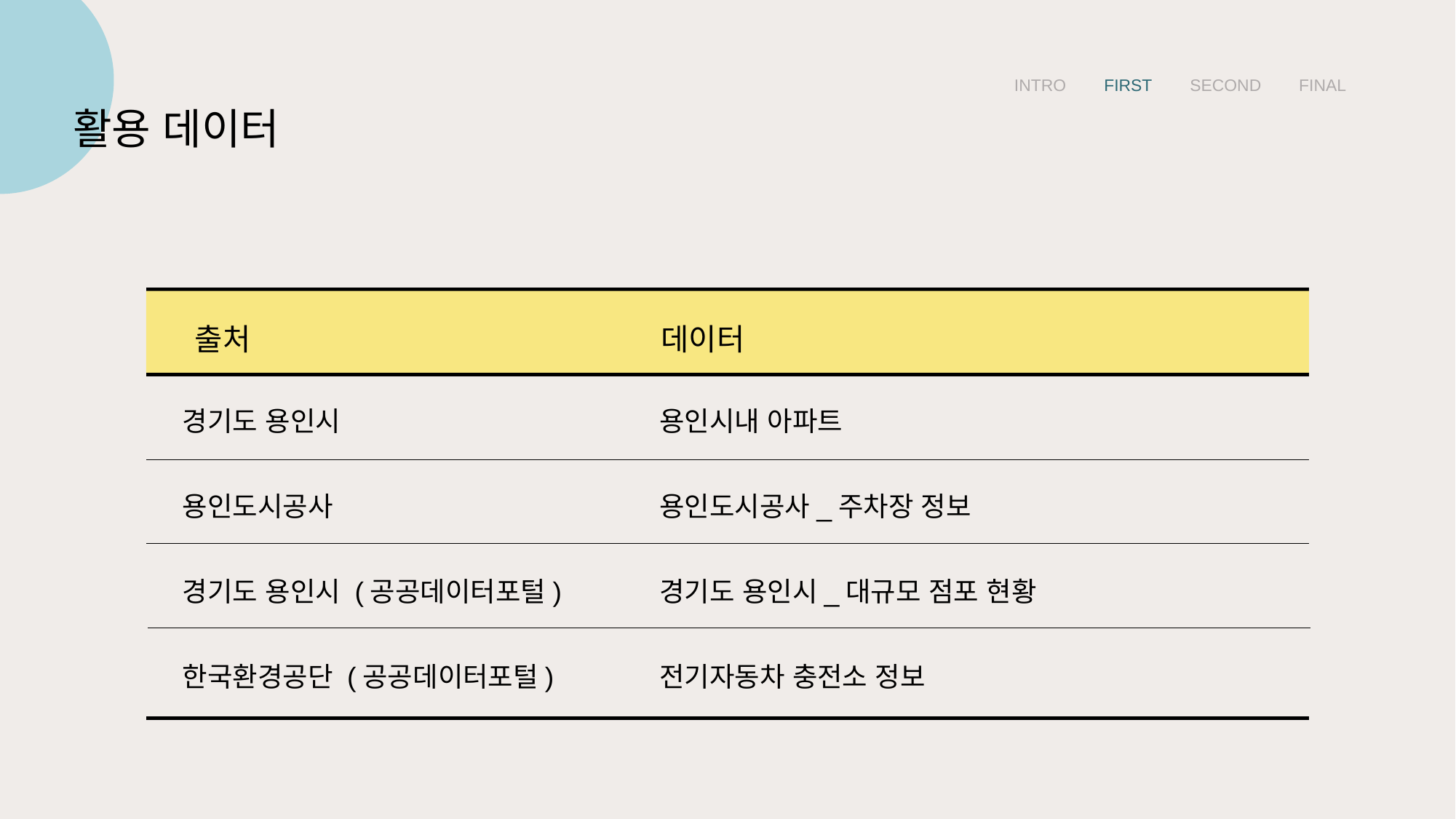

INTRO        FIRST        SECOND        FINAL
활용 데이터

출처                                                데이터
경기도 용인시

용인도시공사

경기도 용인시 (공공데이터포털)

한국환경공단 (공공데이터포털)
용인시내 아파트

용인도시공사_주차장 정보

경기도 용인시_대규모 점포 현황

전기자동차 충전소 정보